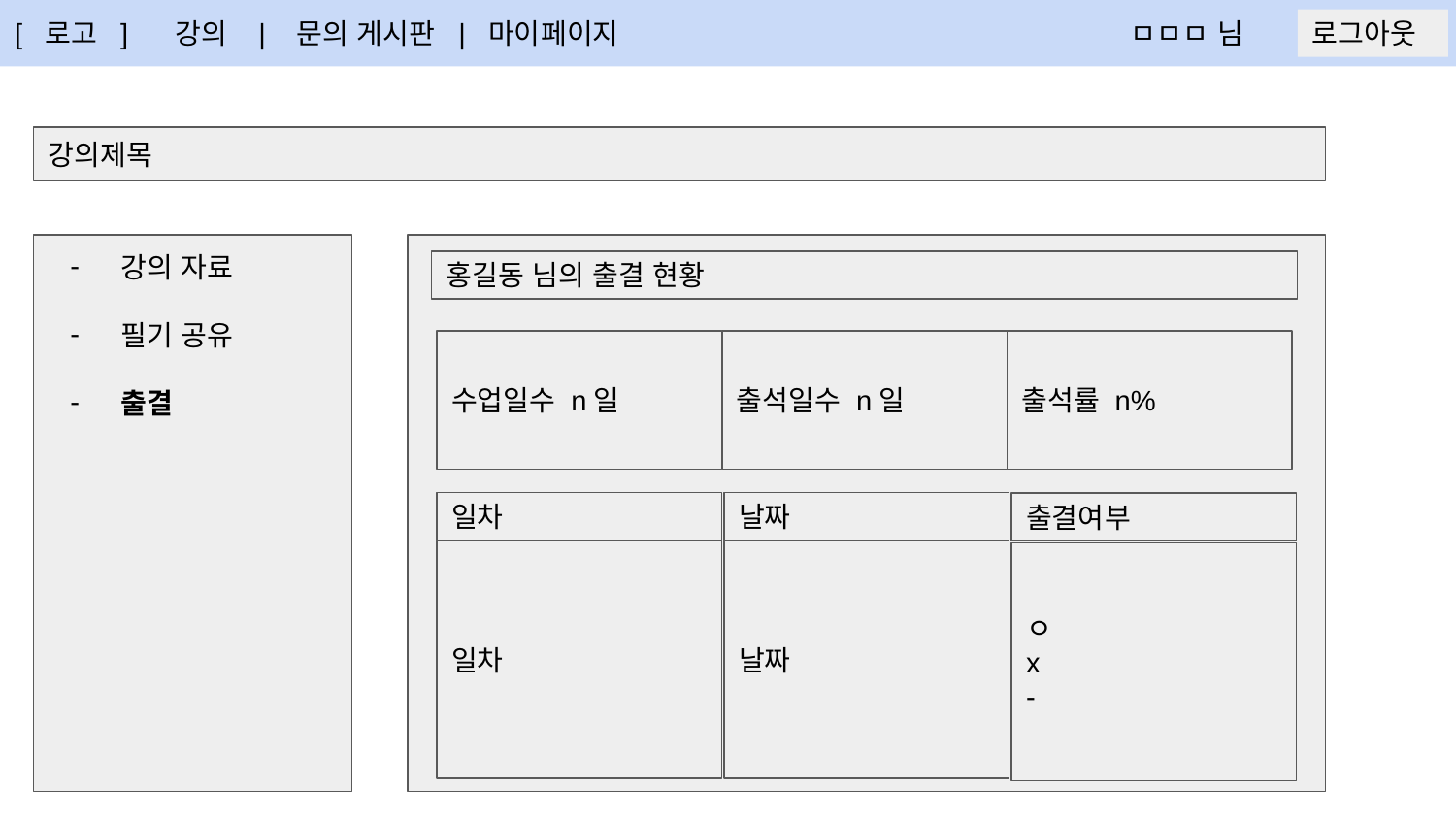

[  로고  ]     강의   |   문의 게시판  |  마이페이지
class/visitDetail
class/student/visitInput을 통해 저장했다고 가정
ㅁㅁㅁ 님
로그아웃
강의제목
강의 자료

필기 공유

출결

홍길동 님의 출결 현황
수업일수 n일
출석일수 n일
출석률 n%
일차
날짜
출결여부
일차
날짜
ㅇ
x
-